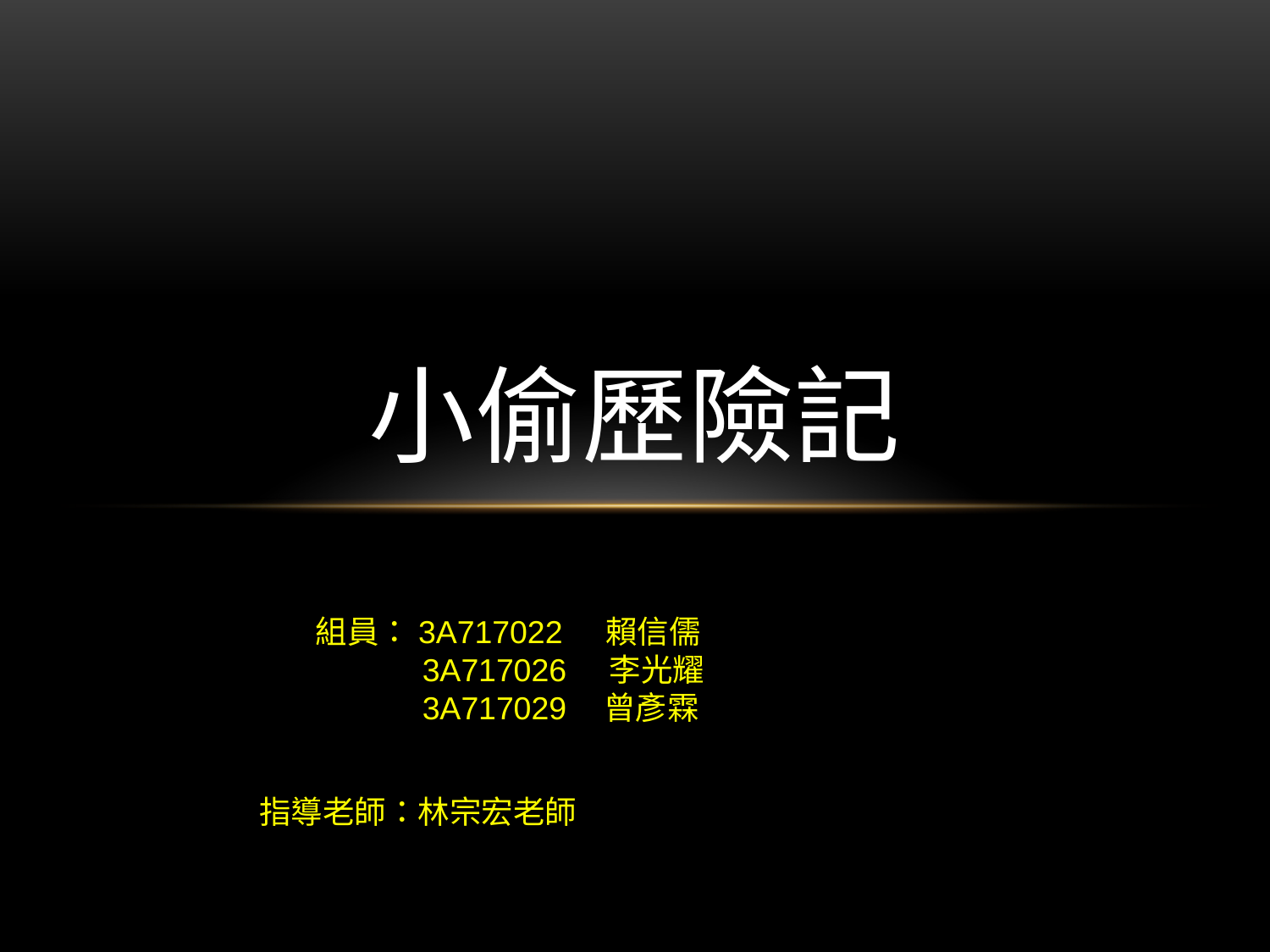

# 小偷歷險記
組員：3A717022    賴信儒
            3A717026    李光耀
            3A717029	   曾彥霖
指導老師：林宗宏老師